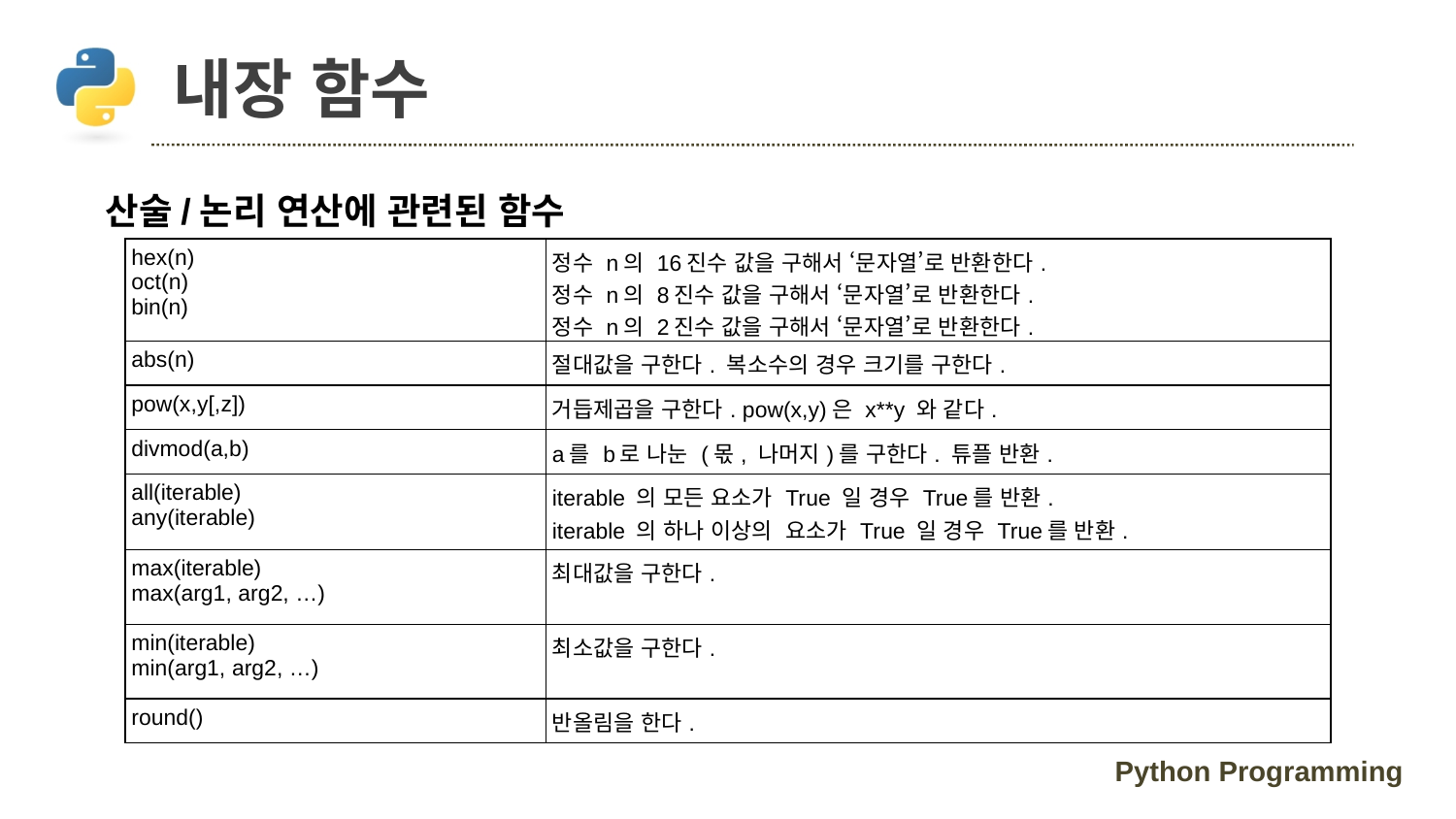

# 내장 함수
산술/논리 연산에 관련된 함수
| hex(n) oct(n) bin(n) | 정수 n의 16진수 값을 구해서 ‘문자열’로 반환한다. 정수 n의 8진수 값을 구해서 ‘문자열’로 반환한다. 정수 n의 2진수 값을 구해서 ‘문자열’로 반환한다. |
| --- | --- |
| abs(n) | 절대값을 구한다. 복소수의 경우 크기를 구한다. |
| pow(x,y[,z]) | 거듭제곱을 구한다. pow(x,y)은 x\*\*y 와 같다. |
| divmod(a,b) | a를 b로 나눈 (몫, 나머지)를 구한다. 튜플 반환. |
| all(iterable) any(iterable) | iterable 의 모든 요소가 True 일 경우 True를 반환. iterable 의 하나 이상의  요소가 True 일 경우 True를 반환. |
| max(iterable) max(arg1, arg2, …) | 최대값을 구한다. |
| min(iterable) min(arg1, arg2, …) | 최소값을 구한다. |
| round() | 반올림을 한다. |